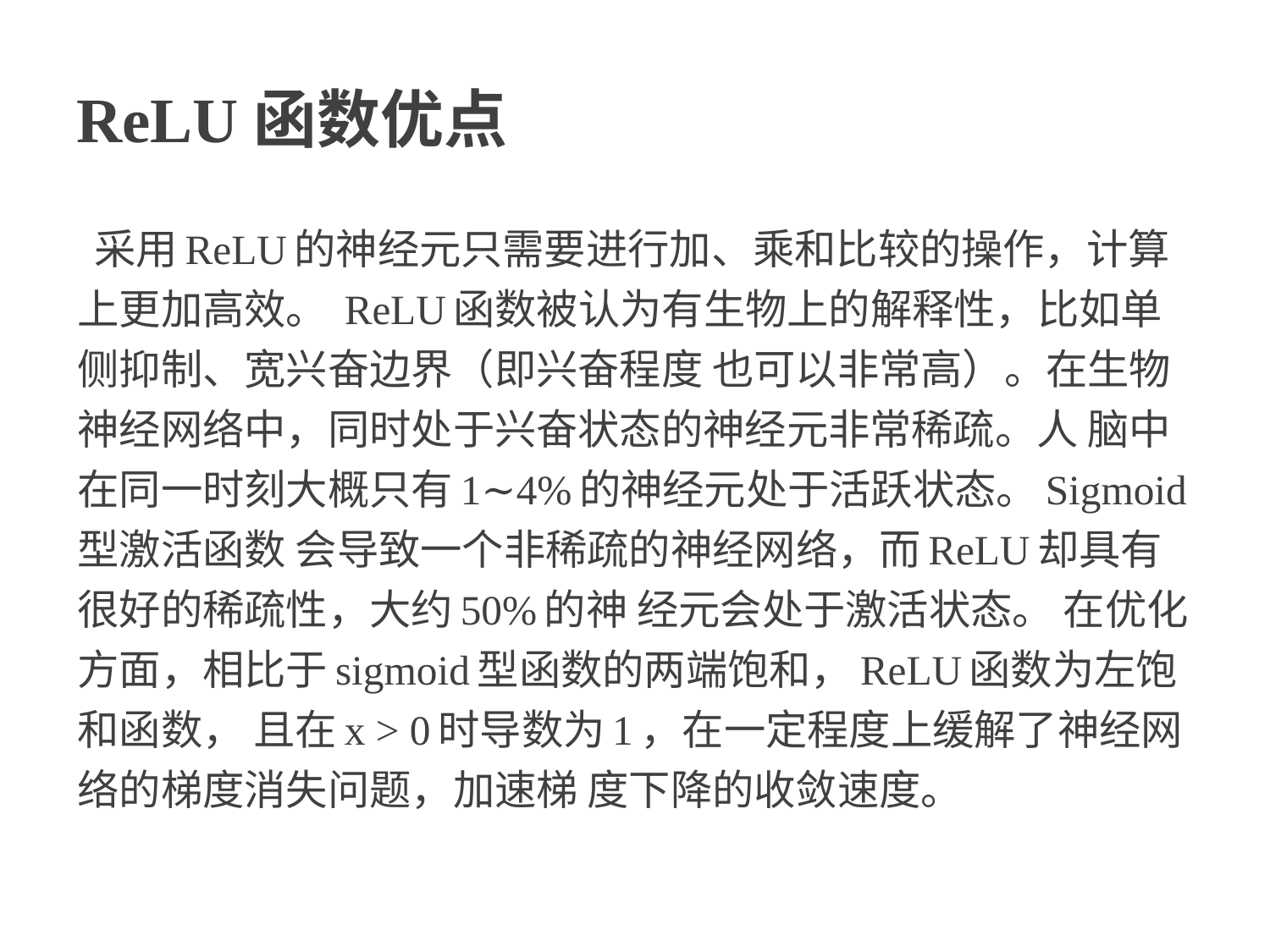

# ReLU函数优点
 采用ReLU的神经元只需要进行加、乘和比较的操作，计算上更加高效。 ReLU函数被认为有生物上的解释性，比如单侧抑制、宽兴奋边界（即兴奋程度 也可以非常高）。在生物神经网络中，同时处于兴奋状态的神经元非常稀疏。人 脑中在同一时刻大概只有1∼4%的神经元处于活跃状态。Sigmoid型激活函数 会导致一个非稀疏的神经网络，而ReLU却具有很好的稀疏性，大约50%的神 经元会处于激活状态。 在优化方面，相比于sigmoid型函数的两端饱和，ReLU函数为左饱和函数， 且在x > 0时导数为1，在一定程度上缓解了神经网络的梯度消失问题，加速梯 度下降的收敛速度。